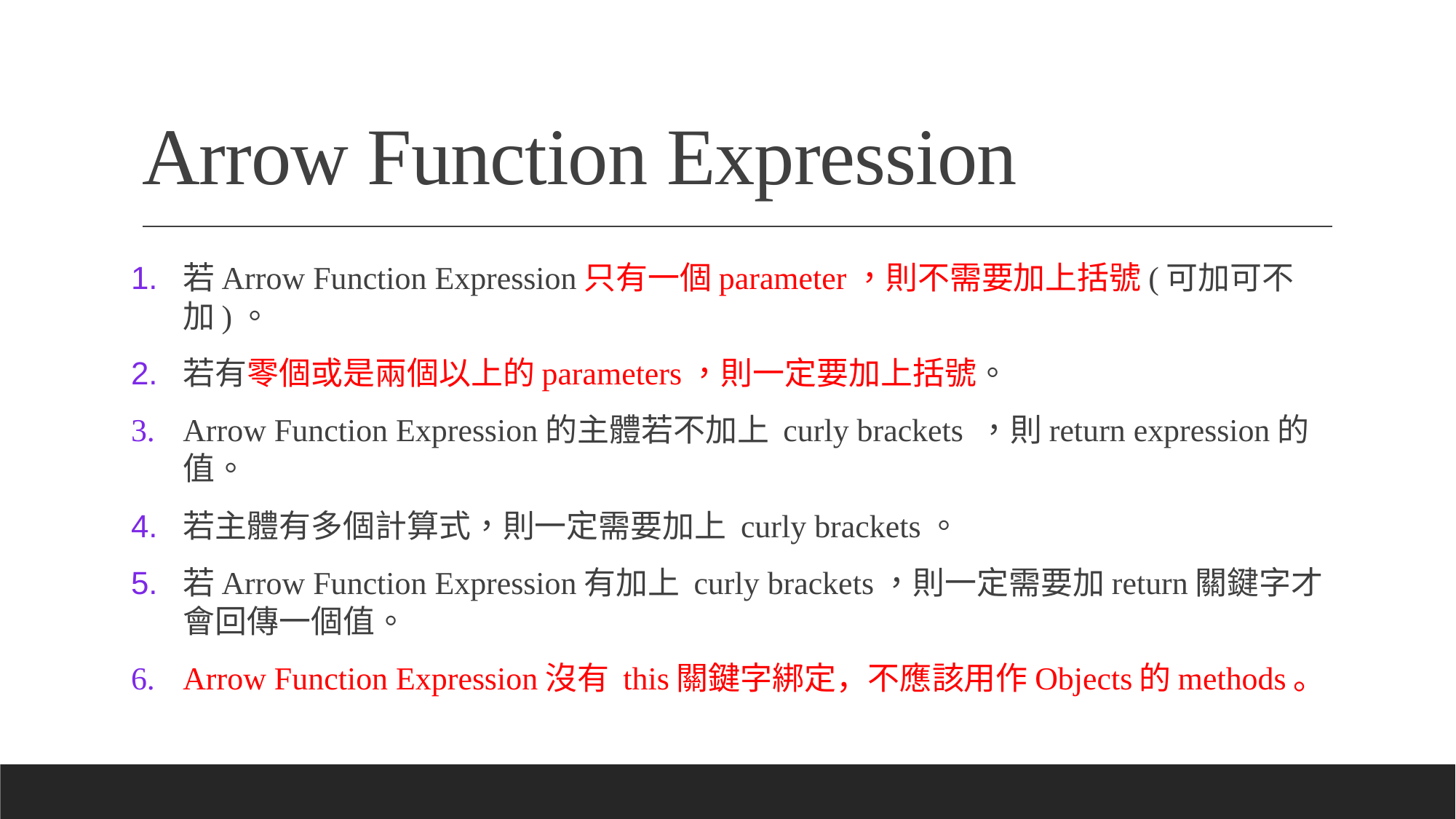

# Arrow Function Expression
若Arrow Function Expression只有一個parameter，則不需要加上括號(可加可不加)。
若有零個或是兩個以上的parameters，則一定要加上括號。
Arrow Function Expression的主體若不加上 curly brackets ，則return expression的值。
若主體有多個計算式，則一定需要加上 curly brackets。
若Arrow Function Expression有加上 curly brackets，則一定需要加return關鍵字才會回傳一個值。
Arrow Function Expression沒有 this關鍵字綁定，不應該用作Objects的methods。